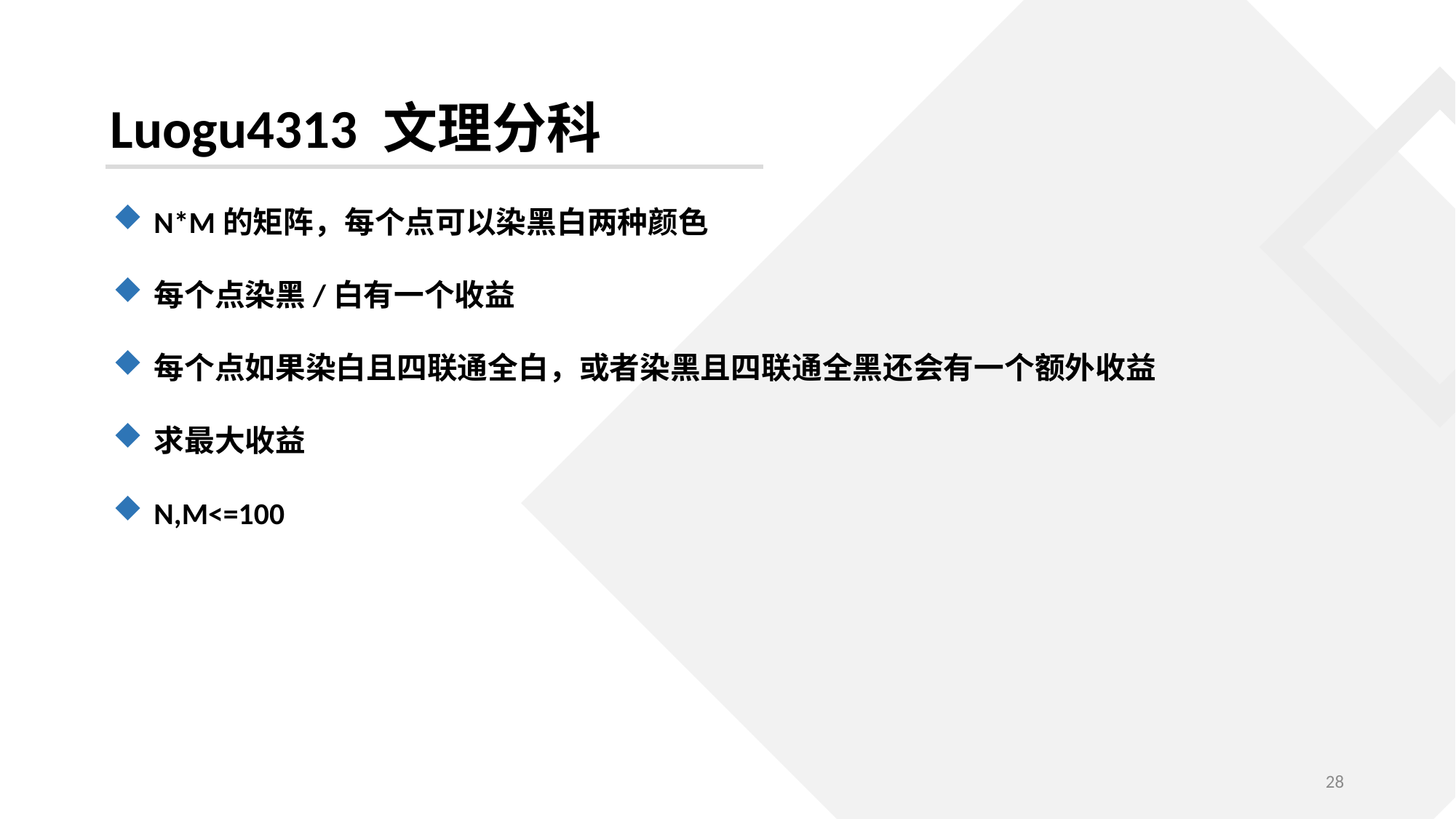

Luogu4313 文理分科
N*M的矩阵，每个点可以染黑白两种颜色

每个点染黑/白有一个收益

每个点如果染白且四联通全白，或者染黑且四联通全黑还会有一个额外收益

求最大收益

N,M<=100
28